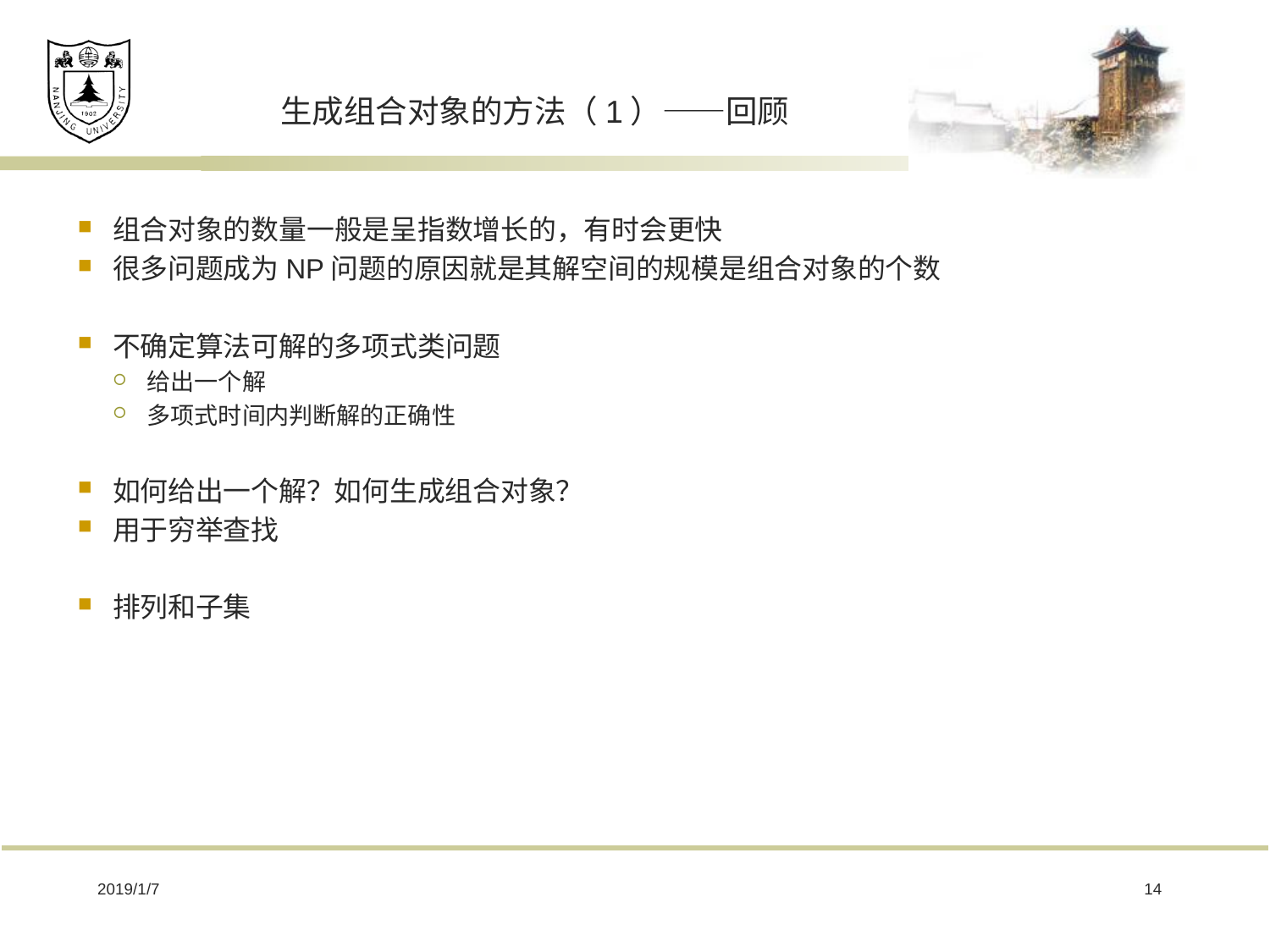

# 生成组合对象的方法（1）——回顾
组合对象的数量一般是呈指数增长的，有时会更快
很多问题成为NP问题的原因就是其解空间的规模是组合对象的个数

不确定算法可解的多项式类问题
给出一个解
多项式时间内判断解的正确性

如何给出一个解？如何生成组合对象？
用于穷举查找

排列和子集
2019/1/7
14